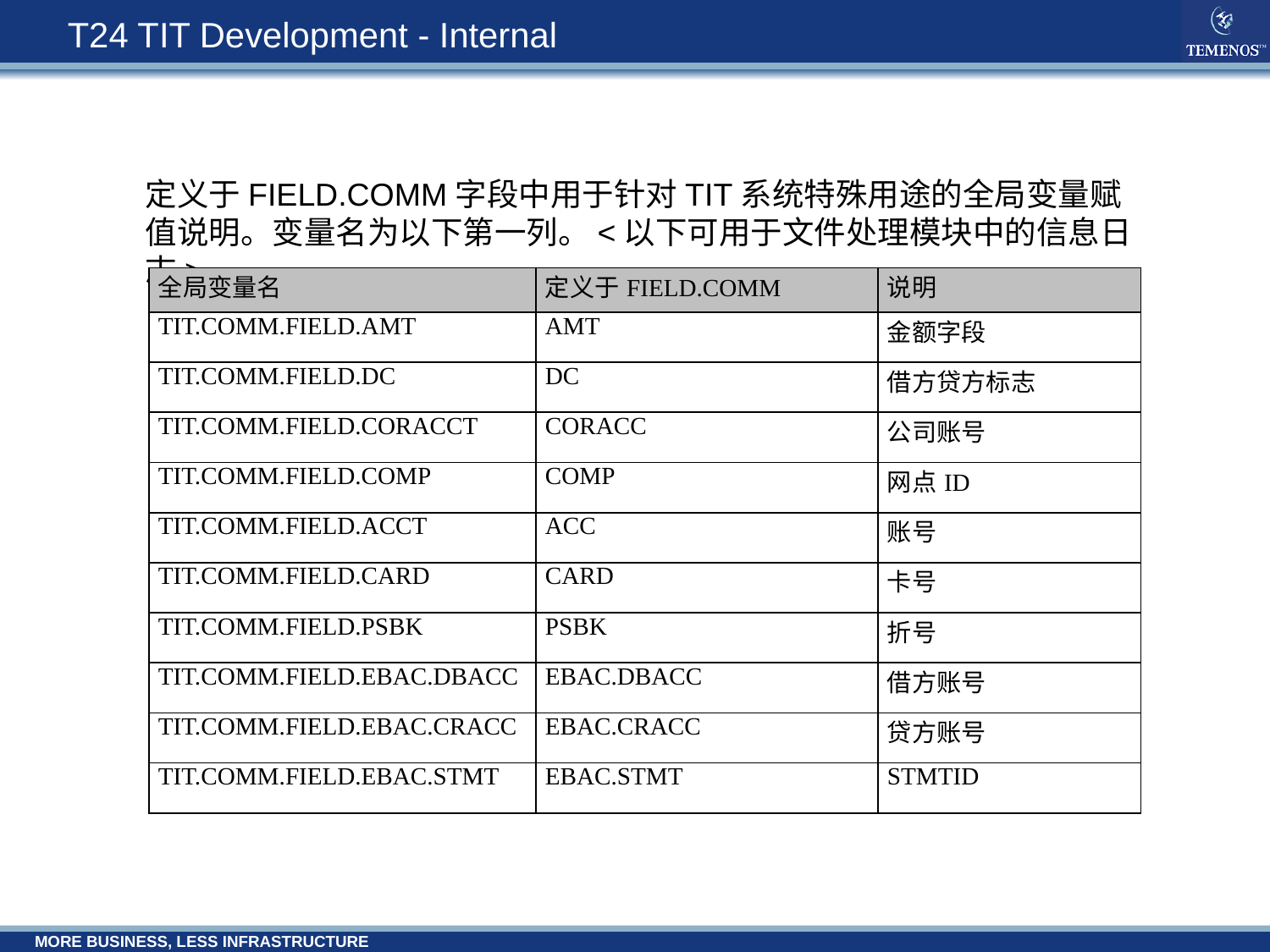

# T24 TIT Development - Internal
定义于FIELD.COMM字段中用于针对TIT系统特殊用途的全局变量赋值说明。变量名为以下第一列。<以下可用于文件处理模块中的信息日志>
| 全局变量名 | 定义于FIELD.COMM | 说明 |
| --- | --- | --- |
| TIT.COMM.FIELD.AMT | AMT | 金额字段 |
| TIT.COMM.FIELD.DC | DC | 借方贷方标志 |
| TIT.COMM.FIELD.CORACCT | CORACC | 公司账号 |
| TIT.COMM.FIELD.COMP | COMP | 网点ID |
| TIT.COMM.FIELD.ACCT | ACC | 账号 |
| TIT.COMM.FIELD.CARD | CARD | 卡号 |
| TIT.COMM.FIELD.PSBK | PSBK | 折号 |
| TIT.COMM.FIELD.EBAC.DBACC | EBAC.DBACC | 借方账号 |
| TIT.COMM.FIELD.EBAC.CRACC | EBAC.CRACC | 贷方账号 |
| TIT.COMM.FIELD.EBAC.STMT | EBAC.STMT | STMTID |